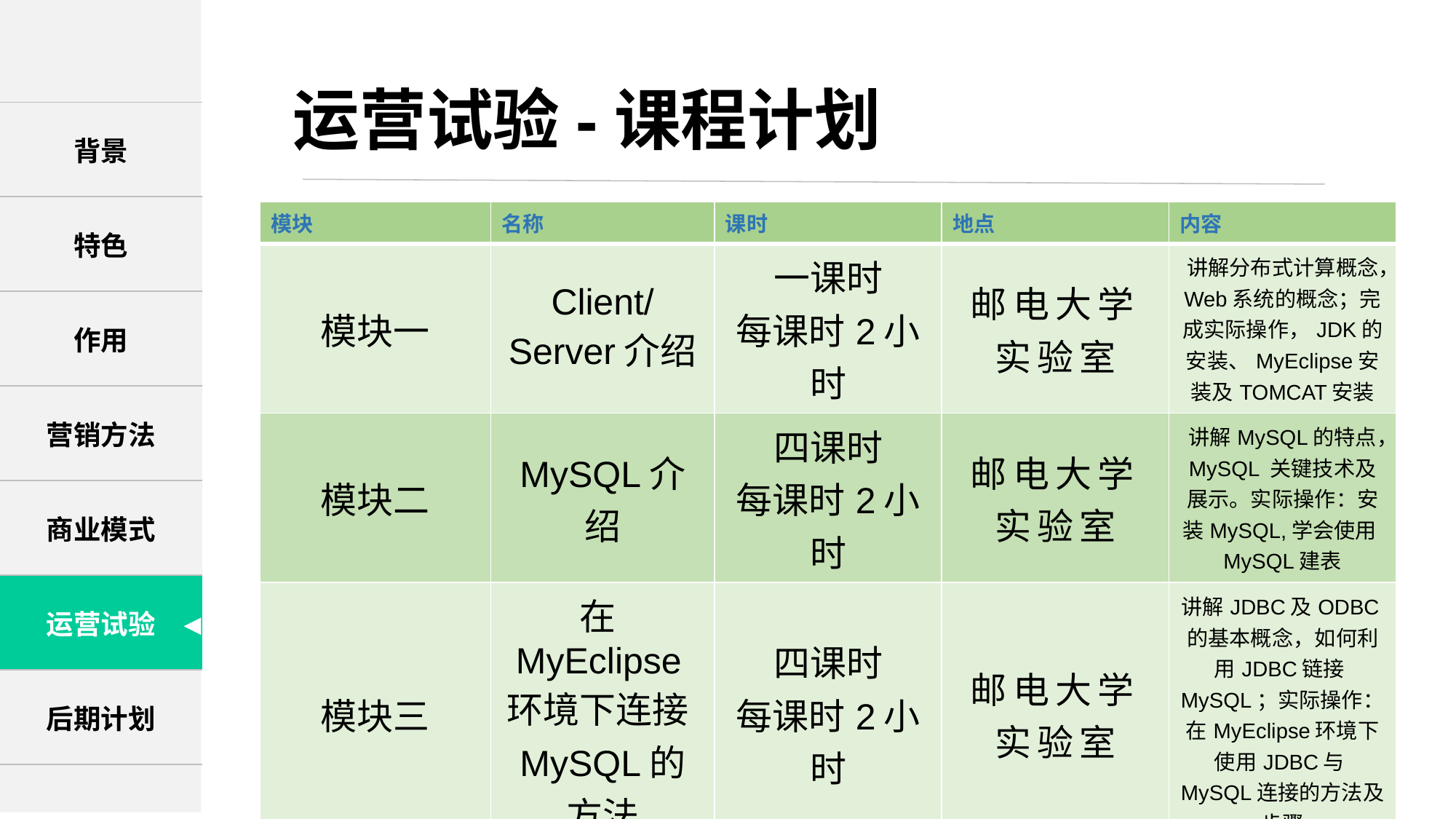

# 运营试验-课程计划
| 背景 |
| --- |
| 特色 |
| 作用 |
| 营销方法 |
| 商业模式 |
| 运营试验 |
| 后期计划 |

| 模块 | 名称 | 课时 | 地点 | 内容 |
| --- | --- | --- | --- | --- |
| 模块一 | Client/Server介绍 | 一课时 每课时2小时 | 邮电大学实验室 | 讲解分布式计算概念，Web系统的概念；完成实际操作，JDK的安装、MyEclipse安装及TOMCAT安装 |
| 模块二 | MySQL介绍 | 四课时 每课时2小时 | 邮电大学实验室 | 讲解MySQL的特点，MySQL 关键技术及展示。实际操作：安装MySQL,学会使用MySQL建表 |
| 模块三 | 在MyEclipse环境下连接MySQL的方法 | 四课时 每课时2小时 | 邮电大学实验室 | 讲解JDBC及ODBC的基本概念，如何利用JDBC链接MySQL；实际操作：在MyEclipse环境下使用JDBC与MySQL连接的方法及步骤 |